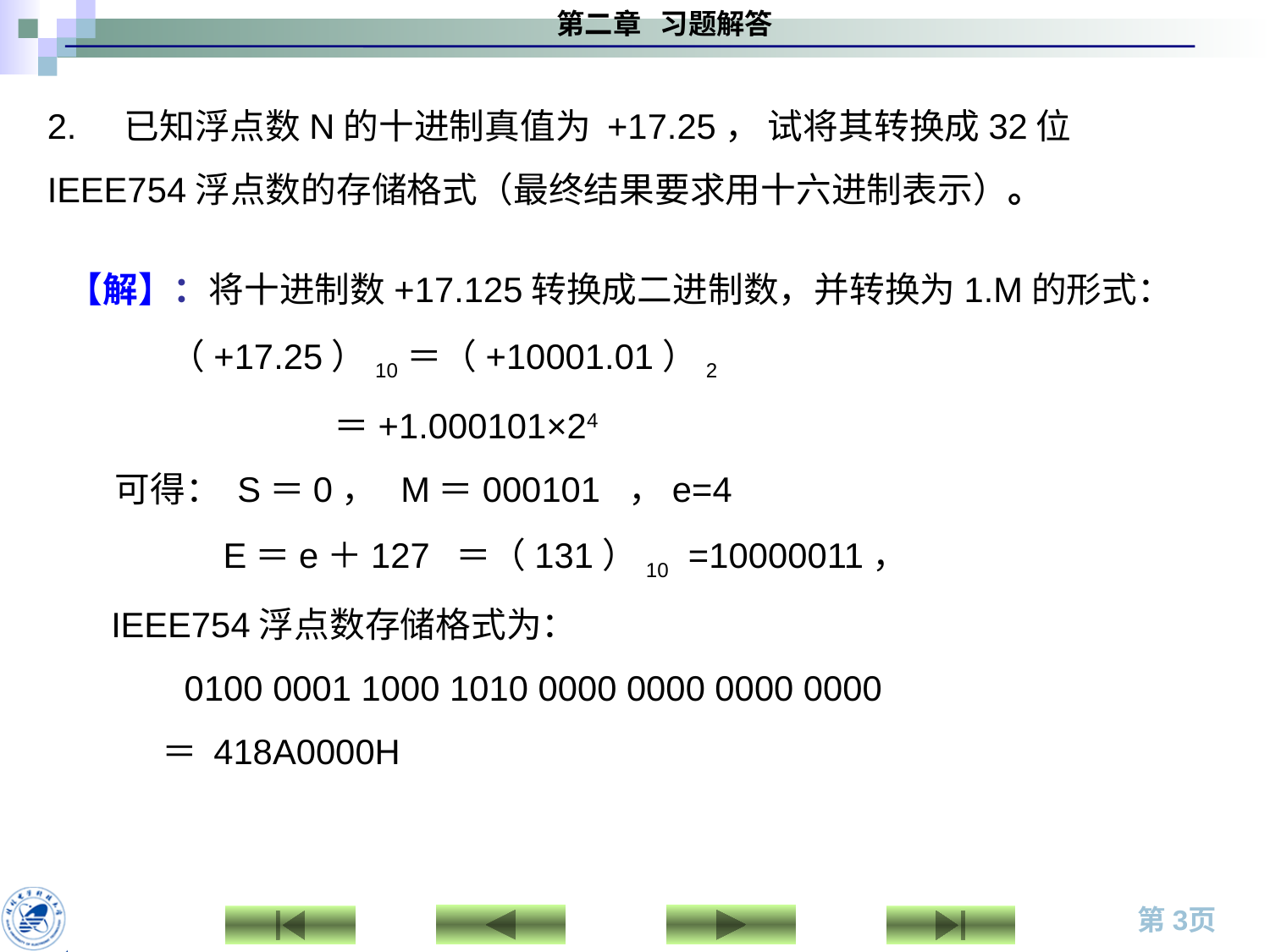

2.    已知浮点数N的十进制真值为 +17.25， 试将其转换成32位IEEE754浮点数的存储格式（最终结果要求用十六进制表示）。
【解】：将十进制数+17.125转换成二进制数，并转换为1.M的形式：
            （+17.25）10＝（+10001.01）2
                                 ＝+1.000101×24
     可得： S＝0，  M＝000101  ，e=4
                E＝e＋127   ＝（131）10  =10000011，
　IEEE754浮点数存储格式为：
            0100 0001 1000 1010 0000 0000 0000 0000
           ＝ 418A0000H